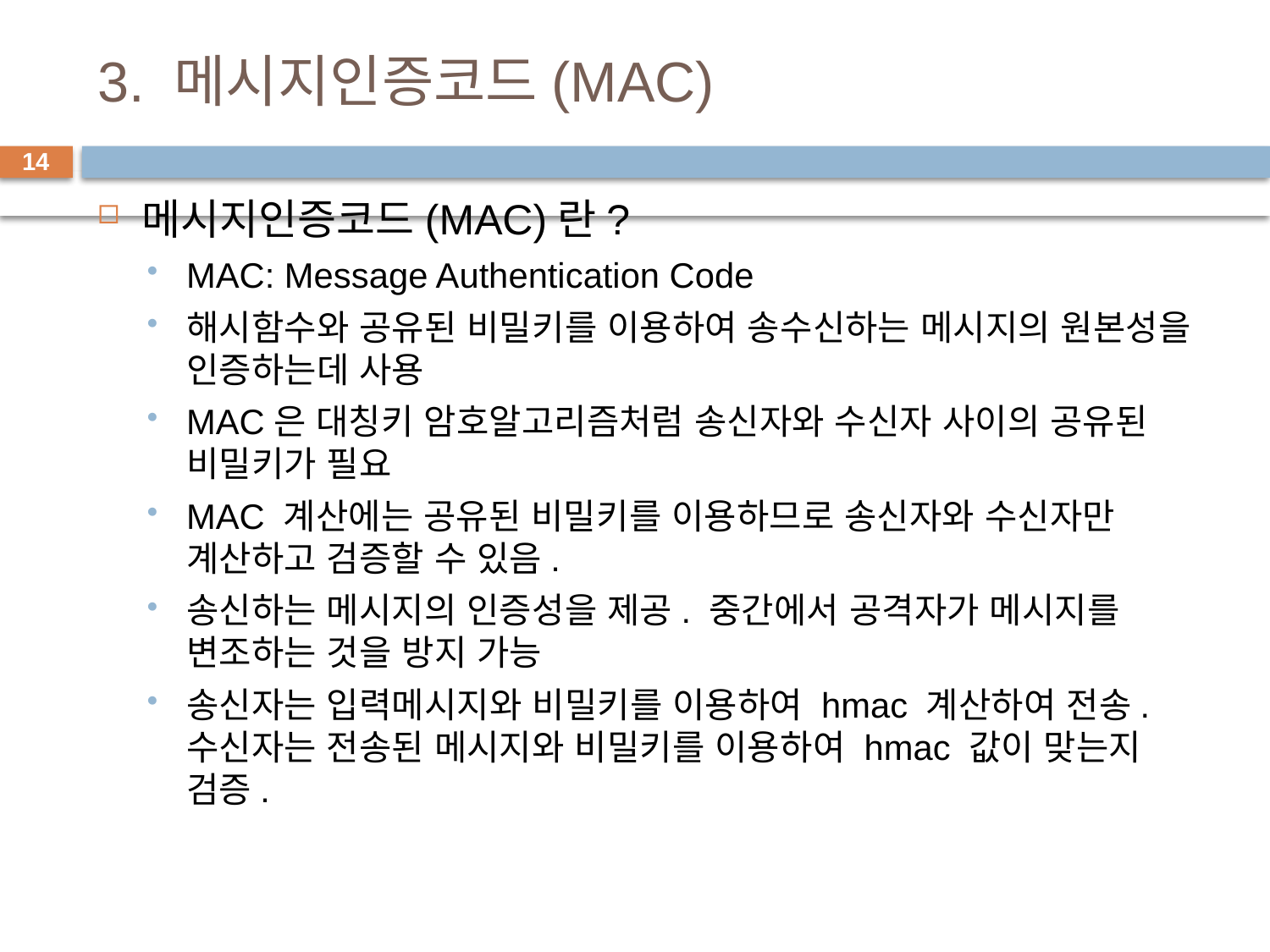

# 3. 메시지인증코드(MAC)
14
메시지인증코드(MAC)란?
MAC: Message Authentication Code
해시함수와 공유된 비밀키를 이용하여 송수신하는 메시지의 원본성을 인증하는데 사용
MAC은 대칭키 암호알고리즘처럼 송신자와 수신자 사이의 공유된 비밀키가 필요
MAC 계산에는 공유된 비밀키를 이용하므로 송신자와 수신자만 계산하고 검증할 수 있음.
송신하는 메시지의 인증성을 제공. 중간에서 공격자가 메시지를 변조하는 것을 방지 가능
송신자는 입력메시지와 비밀키를 이용하여 hmac 계산하여 전송. 수신자는 전송된 메시지와 비밀키를 이용하여 hmac 값이 맞는지 검증.